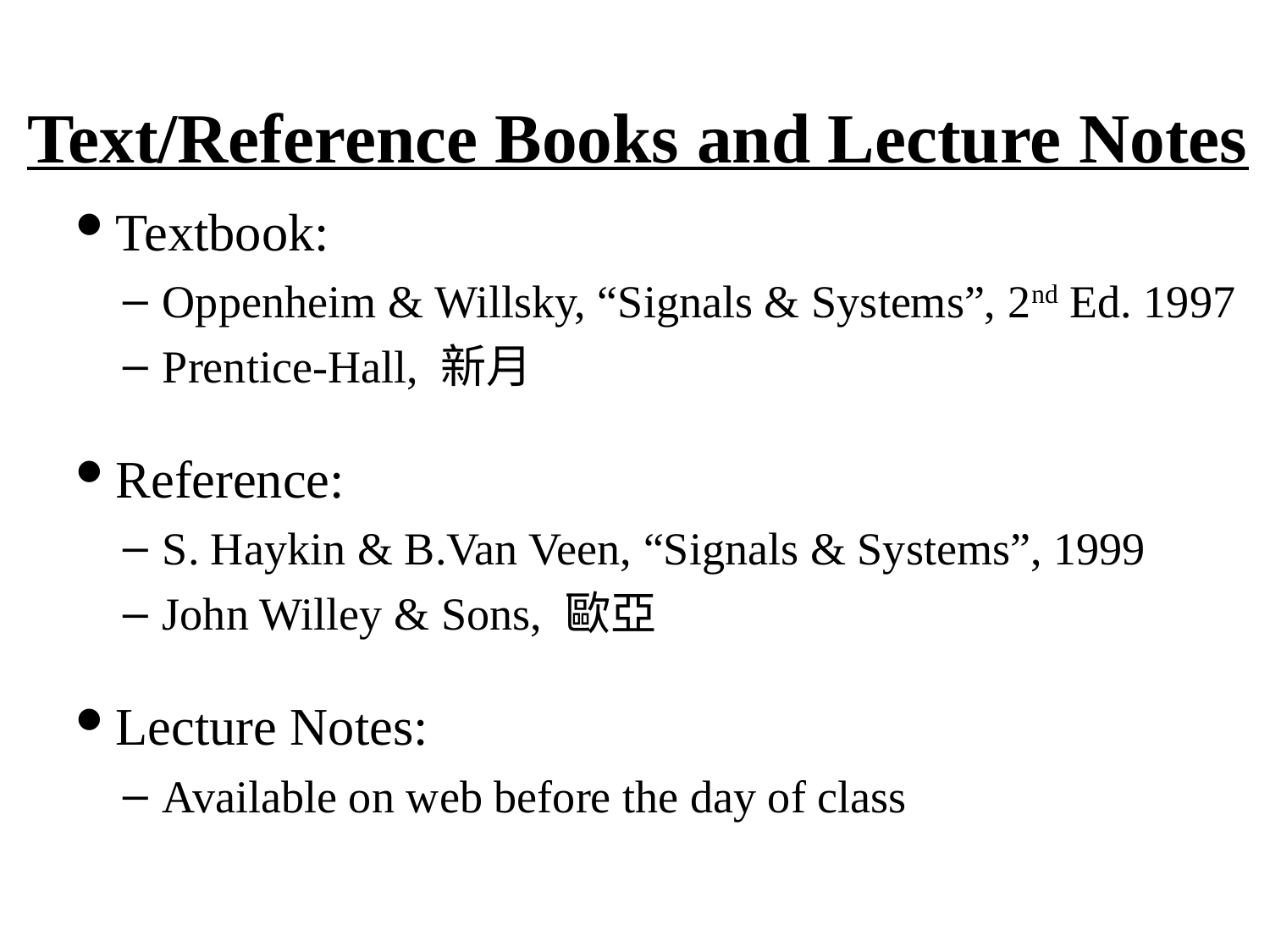

Text/Reference Books and Lecture Notes
Textbook:
Oppenheim & Willsky, “Signals & Systems”, 2nd Ed. 1997
Prentice-Hall, 新月
Reference:
S. Haykin & B.Van Veen, “Signals & Systems”, 1999
John Willey & Sons, 歐亞
Lecture Notes:
Available on web before the day of class